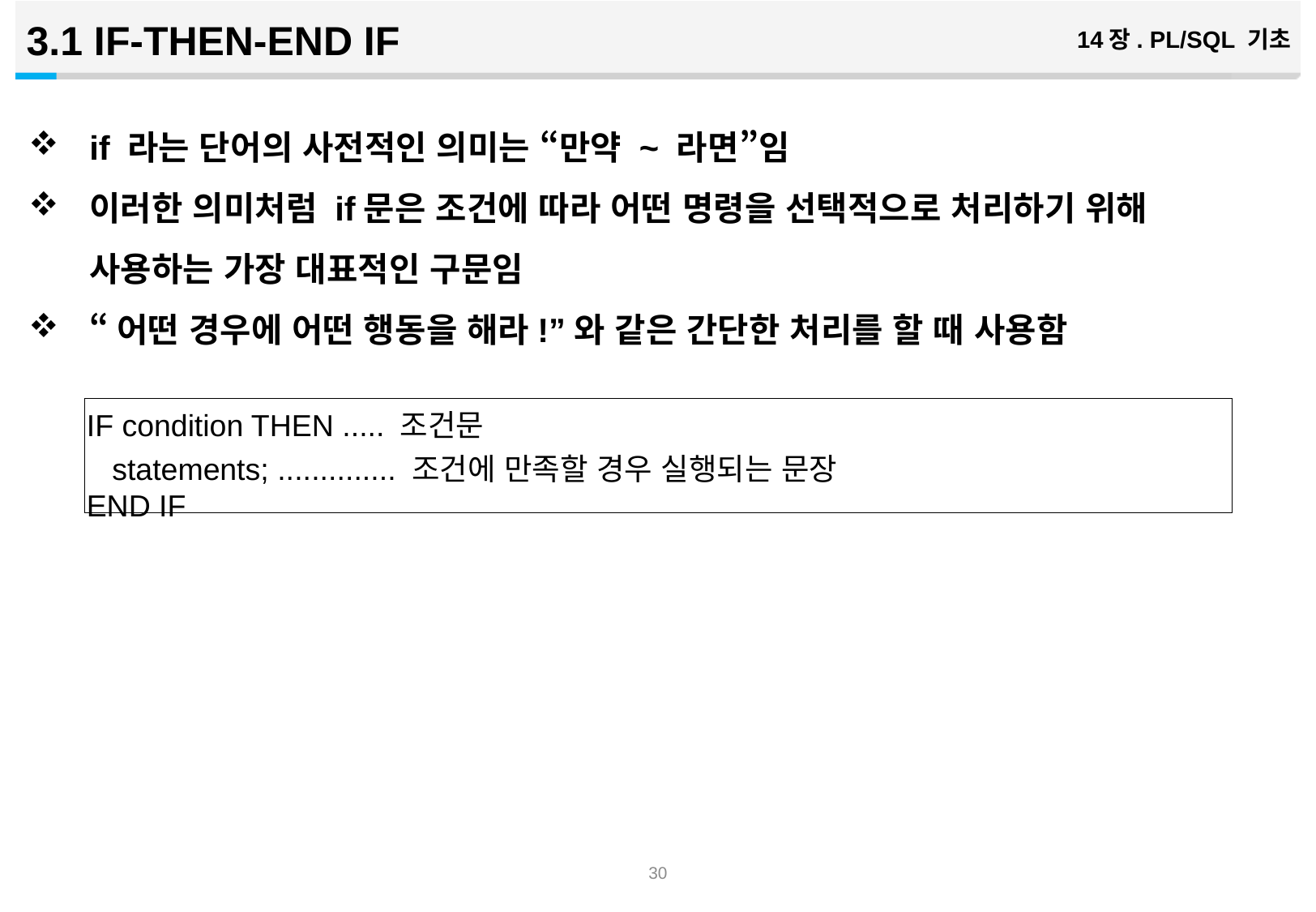

3.1 IF-THEN-END IF
14장. PL/SQL 기초
if 라는 단어의 사전적인 의미는 “만약 ~ 라면”임
이러한 의미처럼 if문은 조건에 따라 어떤 명령을 선택적으로 처리하기 위해  사용하는 가장 대표적인 구문임
“어떤 경우에 어떤 행동을 해라!”와 같은 간단한 처리를 할 때 사용함

| IF condition THEN ..... 조건문 statements; .............. 조건에 만족할 경우 실행되는 문장 END IF |
| --- |
30